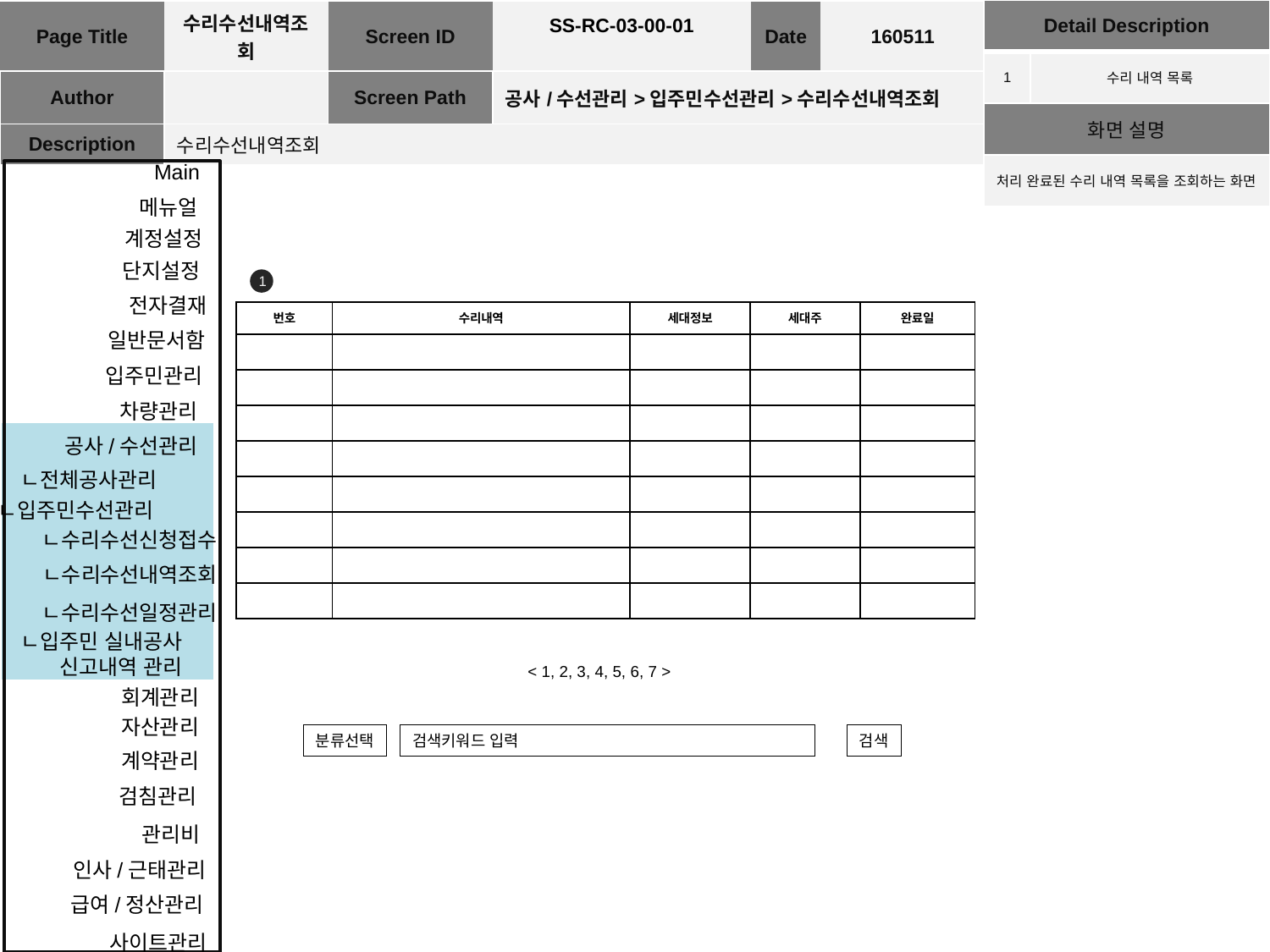

| Detail Description |  |
| --- | --- |
| 1 | 수리 내역 목록 |
| 화면 설명 |  |
| 처리 완료된 수리 내역 목록을 조회하는 화면 |  |
| Page Title | 수리수선내역조회 | Screen ID | SS-RC-03-00-01 | Date | 160511 |
| --- | --- | --- | --- | --- | --- |
| Author |  | Screen Path | 공사/수선관리>입주민수선관리>수리수선내역조회 |  |  |
| Description | 수리수선내역조회 |  |  |  |  |
Main

메뉴얼
계정설정
단지설정
1

전자결재
| 번호 | 수리내역 | 세대정보 | 세대주 | 완료일 |
| --- | --- | --- | --- | --- |
|  |  |  |  |  |
|  |  |  |  |  |
|  |  |  |  |  |
|  |  |  |  |  |
|  |  |  |  |  |
|  |  |  |  |  |
|  |  |  |  |  |
|  |  |  |  |  |
일반문서함
입주민관리
차량관리

공사/수선관리
ㄴ전체공사관리
ㄴ입주민수선관리
ㄴ수리수선신청접수
ㄴ수리수선내역조회
ㄴ수리수선일정관리
ㄴ입주민 실내공사 신고내역 관리
< 1, 2, 3, 4, 5, 6, 7 >
회계관리
자산관리
분류선택
검색키워드 입력
검색
계약관리
검침관리
관리비
인사/근태관리
급여/정산관리
사이트관리